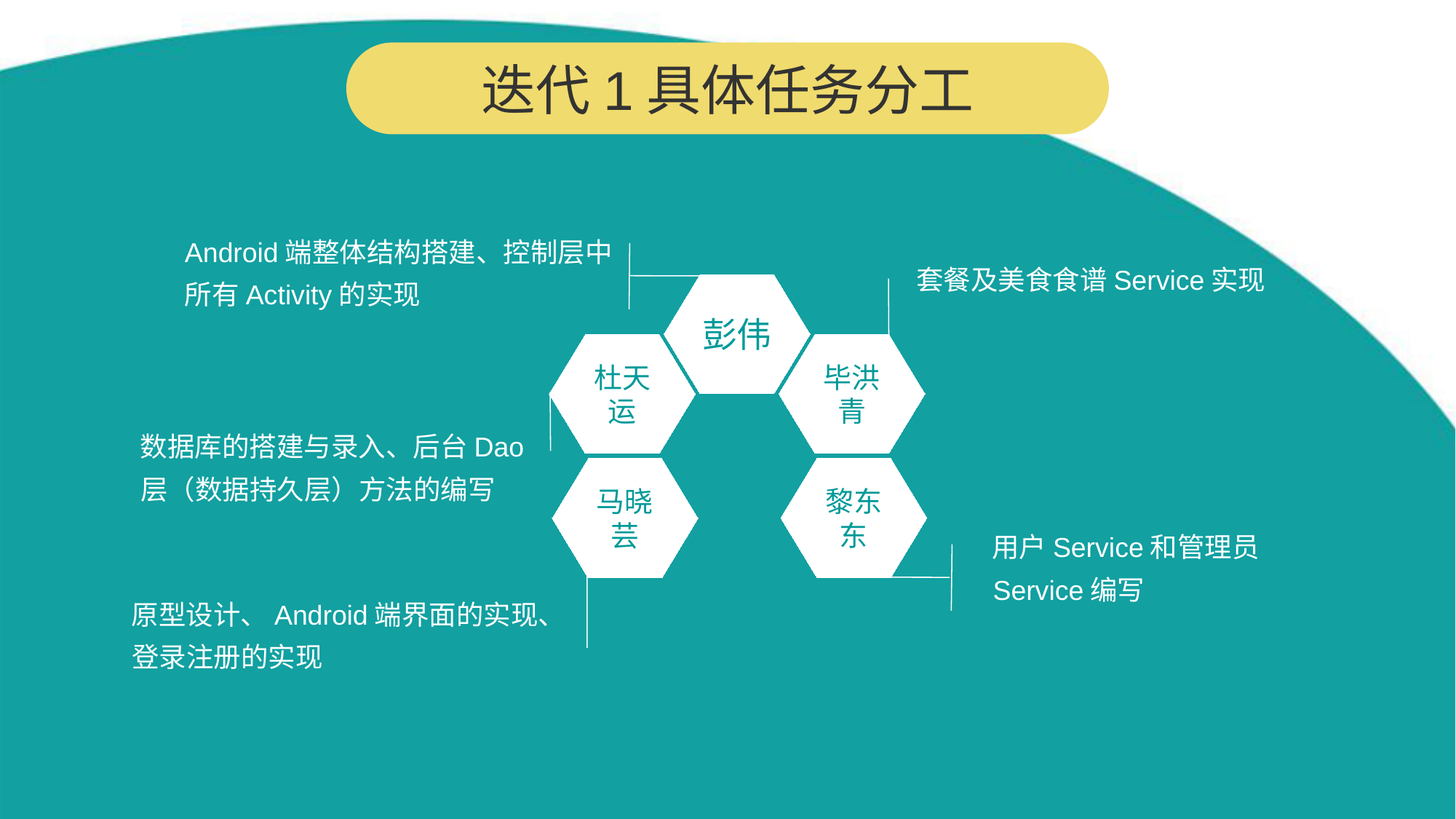

迭代1具体任务分工

Android端整体结构搭建、控制层中所有Activity的实现
套餐及美食食谱Service实现

彭伟

毕洪青
杜天运
数据库的搭建与录入、后台Dao层（数据持久层）方法的编写

黎东东
马晓芸
用户Service和管理员Service编写

原型设计、Android端界面的实现、登录注册的实现